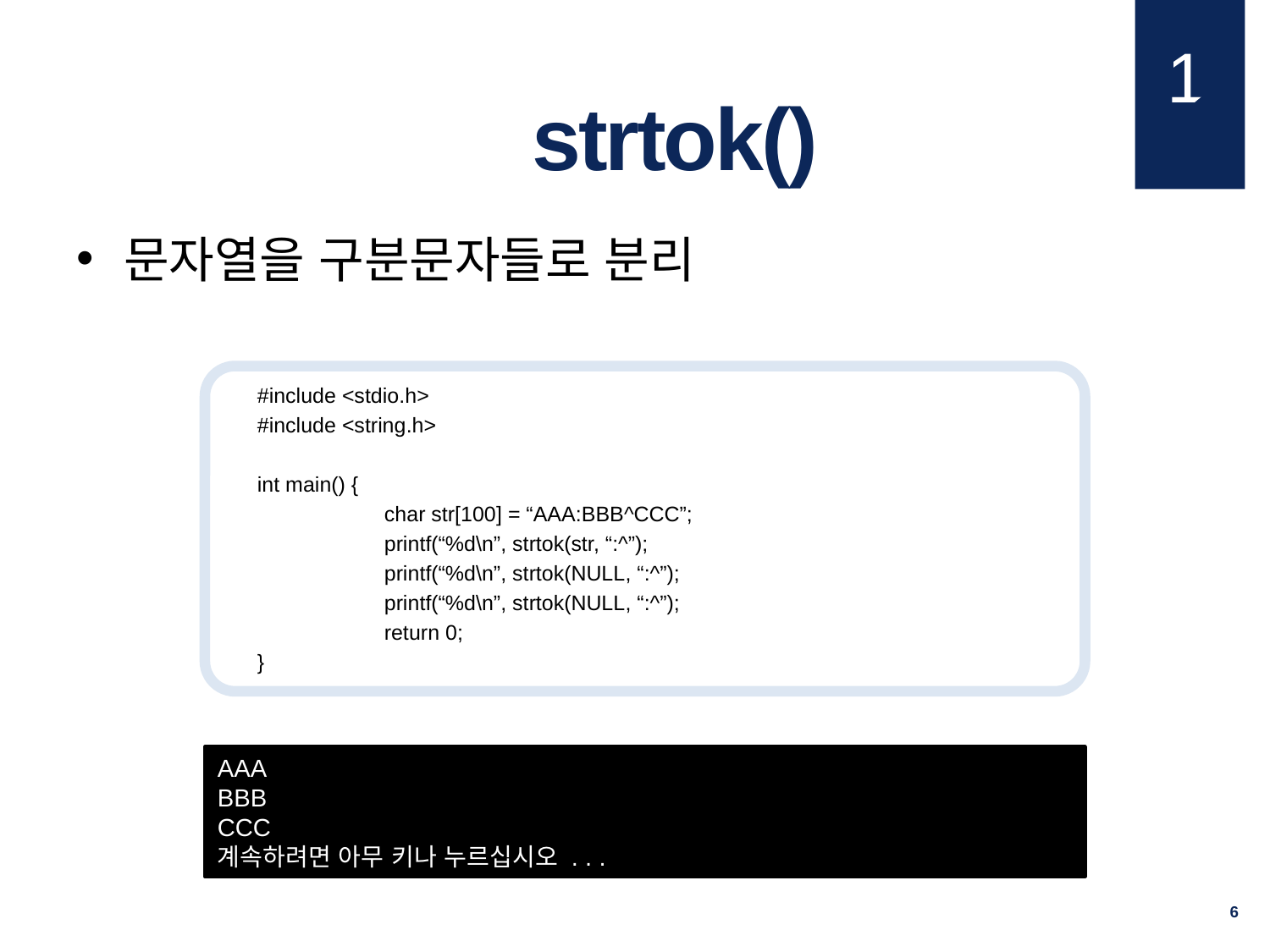

1

strtok()
문자열을 구분문자들로 분리

#include <stdio.h>
#include <string.h>

int main() {
	char str[100] = “AAA:BBB^CCC”;
 	printf(“%d\n”, strtok(str, “:^”);
	printf(“%d\n”, strtok(NULL, “:^”);
	printf(“%d\n”, strtok(NULL, “:^”);
	return 0;
}
AAA
BBB
CCC
계속하려면 아무 키나 누르십시오 . . .
6